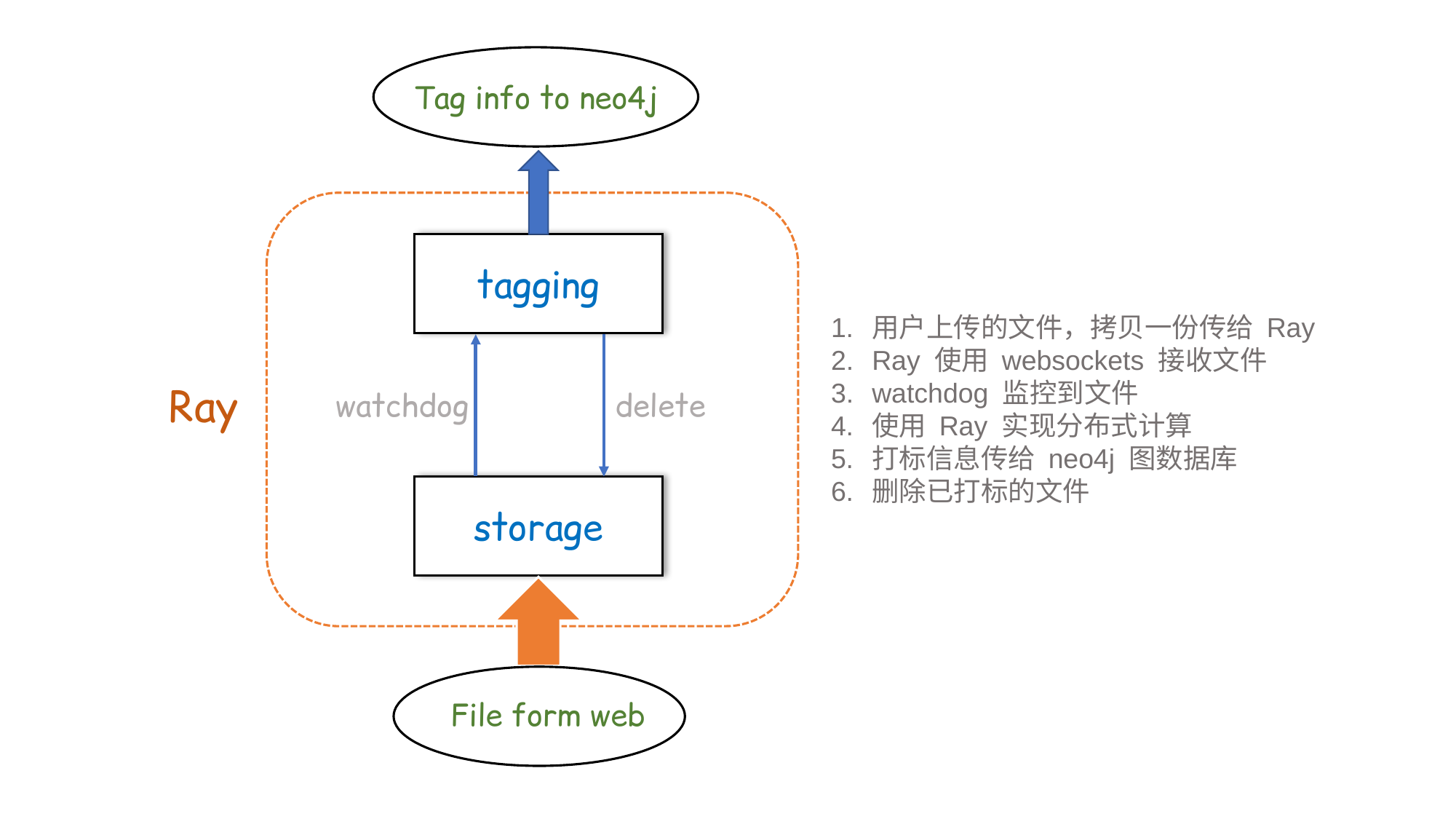

Tag info to neo4j

tagging
用户上传的文件，拷贝一份传给 Ray
Ray 使用 websockets 接收文件
watchdog 监控到文件
使用 Ray 实现分布式计算
打标信息传给 neo4j 图数据库
删除已打标的文件
Ray
watchdog
delete
storage

File form web